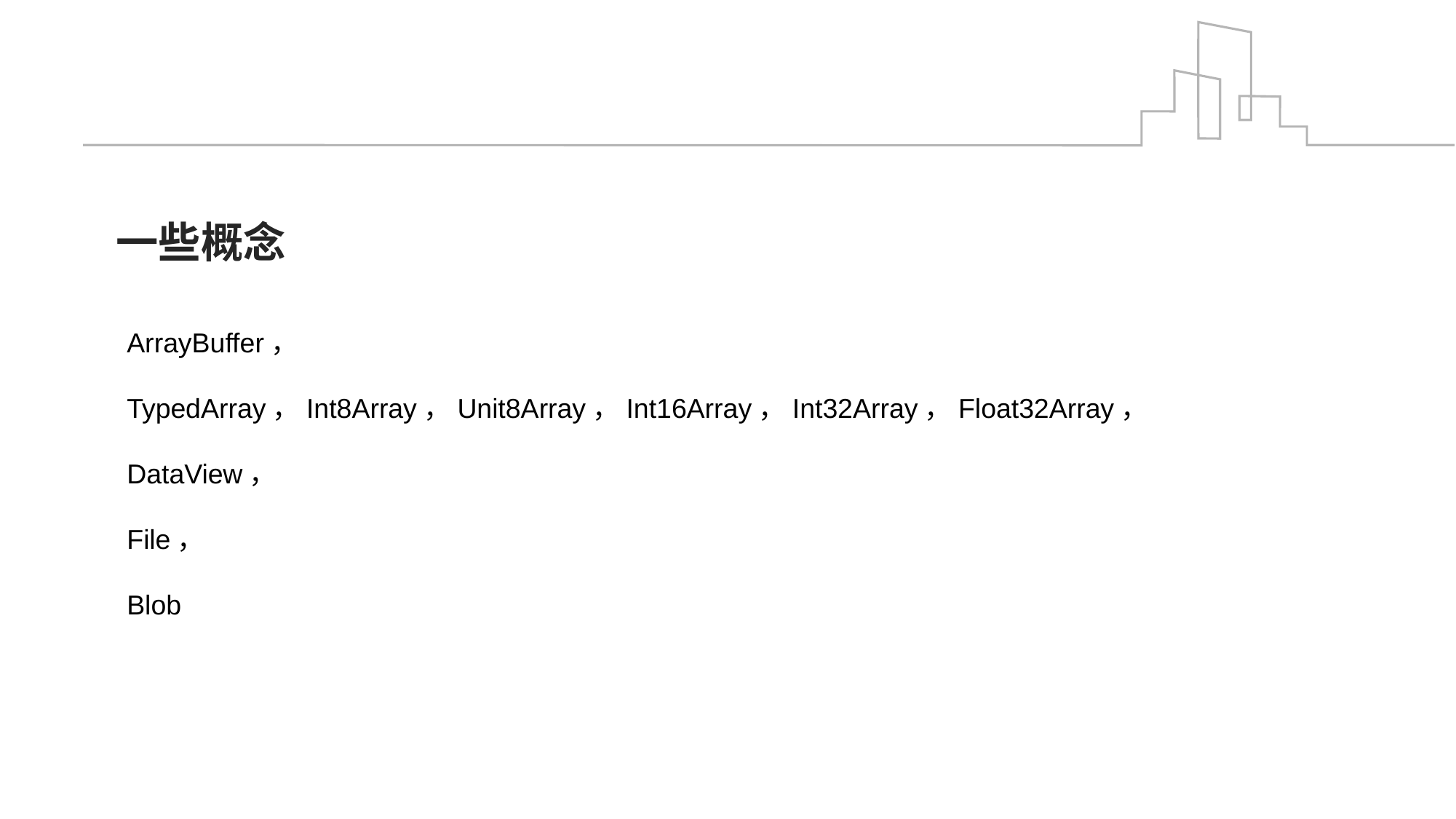

# 一些概念
ArrayBuffer，

TypedArray，Int8Array，Unit8Array，Int16Array，Int32Array，Float32Array，

DataView，

File，

Blob